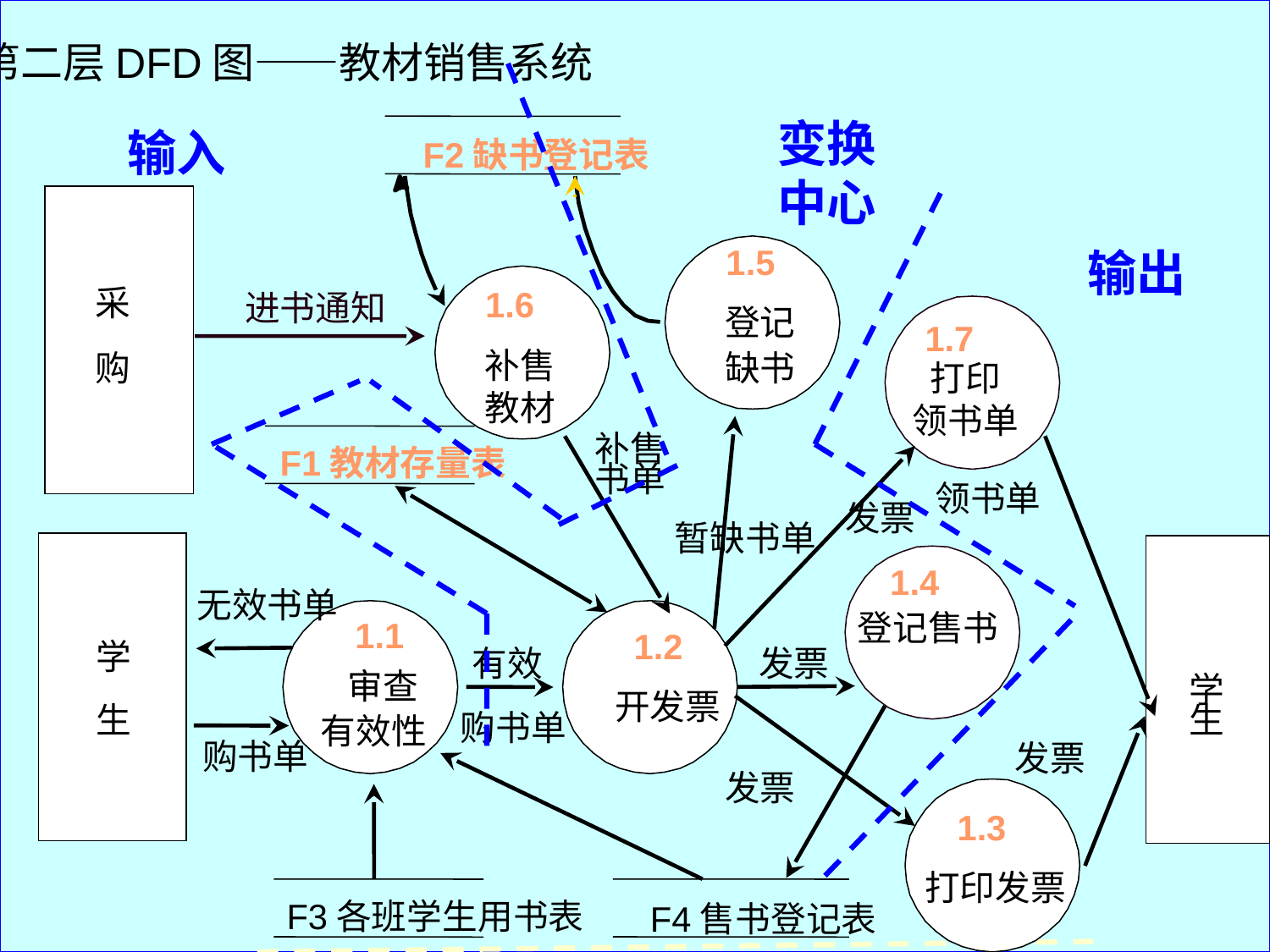

2、鉴别DFD图的类型
第二层DFD图——教材销售系统

变换中心
输入

F2缺书登记表

输出
1.5

采
1.6
进书通知

登记
1.7

补售
购
缺书
打印
领书单

教材

F1教材存量表

补售

书单

领书单

发票
暂缺书单

1.4
无效书单

登记售书
1.1

1.2
学
有效
发票

审查
学
开发票

生
生
购书单

有效性

购书单
发票

发票

1.3
打印发票

145

F3各班学生用书表
F4售书登记表